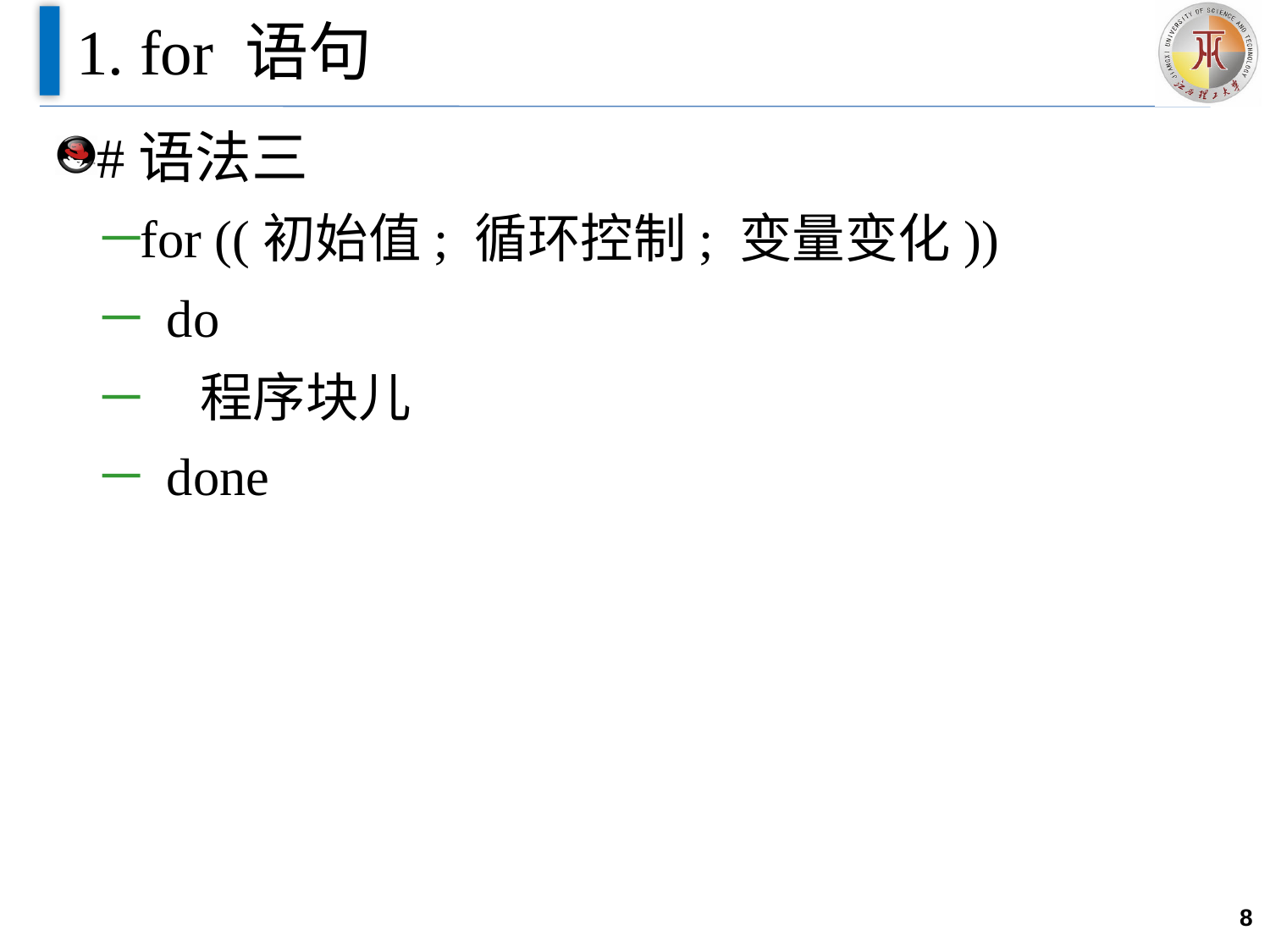

# 1. for 语句
#语法三
for ((初始值; 循环控制; 变量变化))
  do
    程序块儿
  done

8